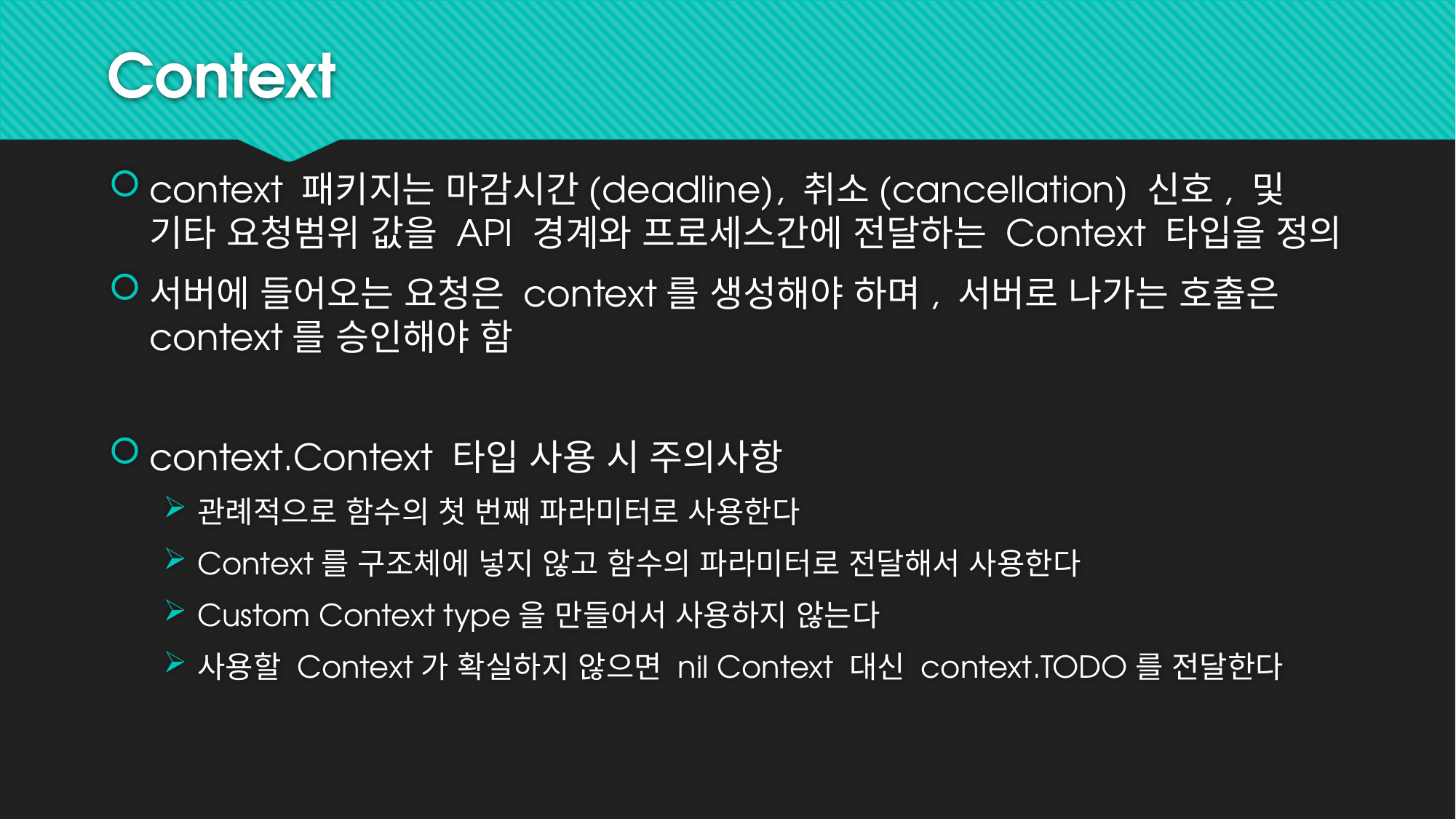

# Context
context 패키지는 마감시간(deadline), 취소(cancellation) 신호, 및 기타 요청범위 값을 API 경계와 프로세스간에 전달하는 Context 타입을 정의
서버에 들어오는 요청은 context를 생성해야 하며, 서버로 나가는 호출은 context를 승인해야 함

context.Context 타입 사용 시 주의사항
관례적으로 함수의 첫 번째 파라미터로 사용한다
Context를 구조체에 넣지 않고 함수의 파라미터로 전달해서 사용한다
Custom Context type을 만들어서 사용하지 않는다
사용할 Context가 확실하지 않으면 nil Context 대신 context.TODO를 전달한다